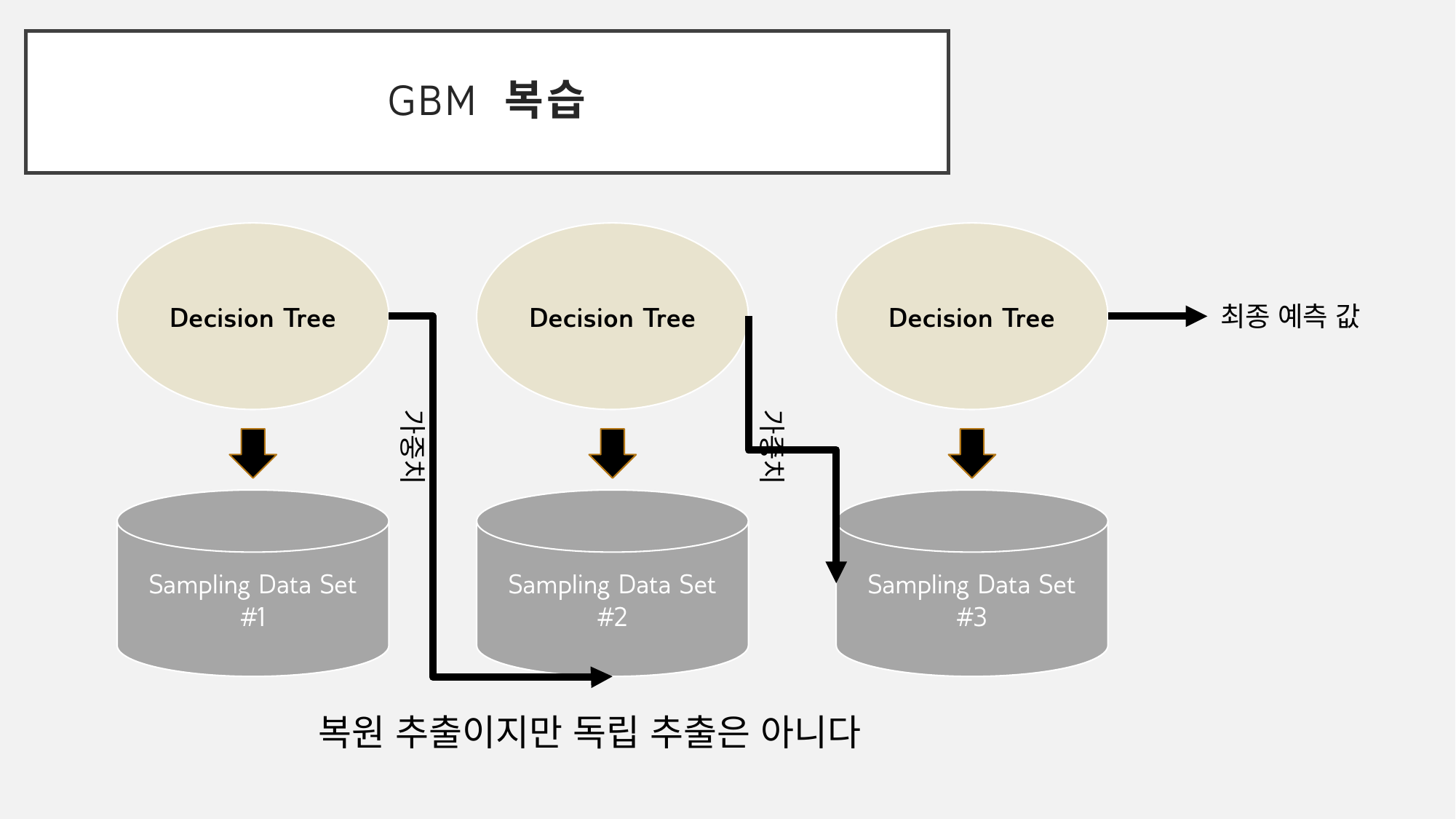

# gBM 복습
Decision Tree
Decision Tree
Decision Tree
최종 예측 값
가중치
가중치

Sampling Data Set
#1
Sampling Data Set
#2
Sampling Data Set
#3
복원 추출이지만 독립 추출은 아니다